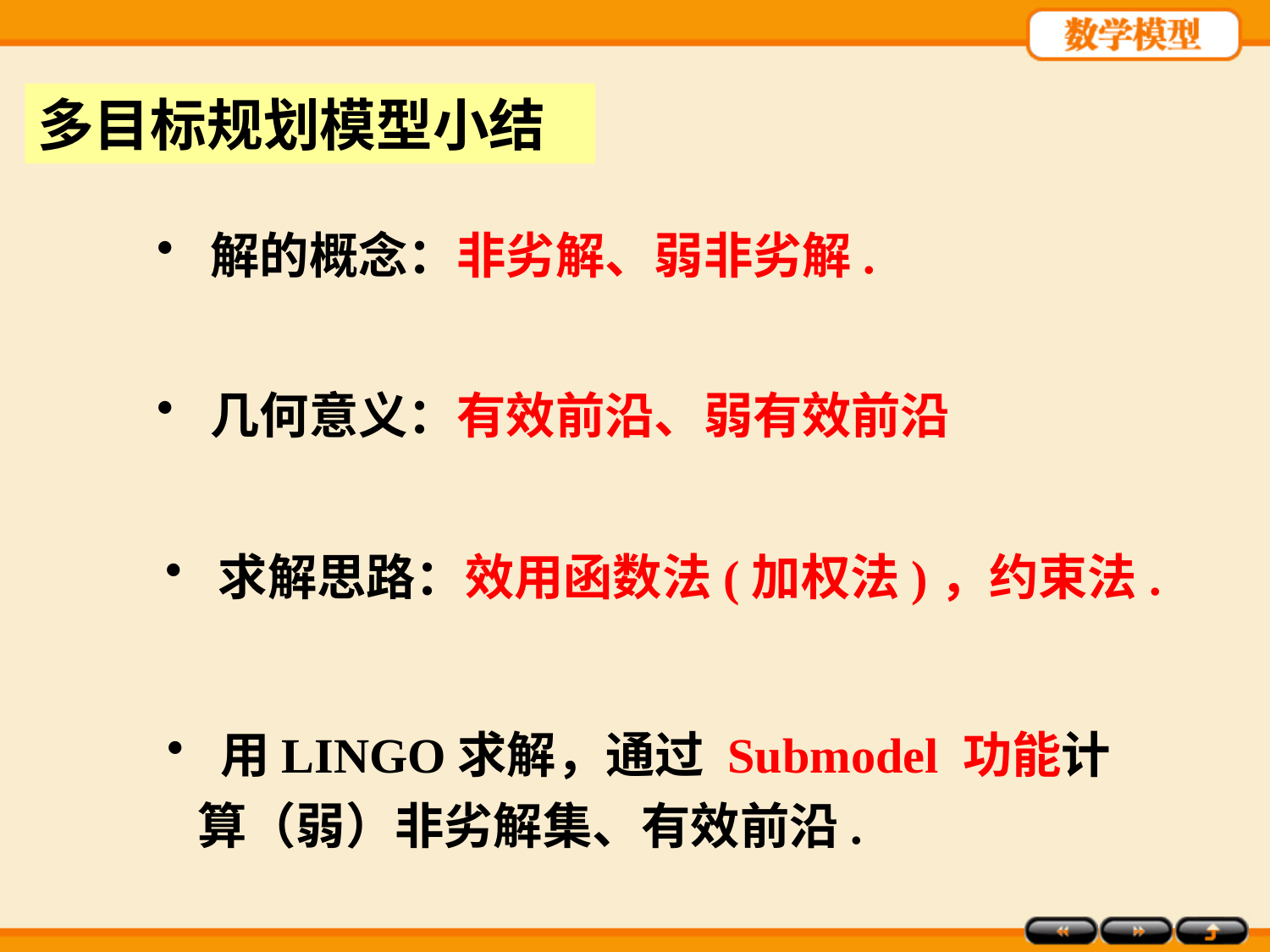

多目标规划模型小结
 解的概念：非劣解、弱非劣解.
 几何意义：有效前沿、弱有效前沿
 求解思路：效用函数法(加权法)，约束法.
 用LINGO求解，通过 Submodel 功能计算（弱）非劣解集、有效前沿.